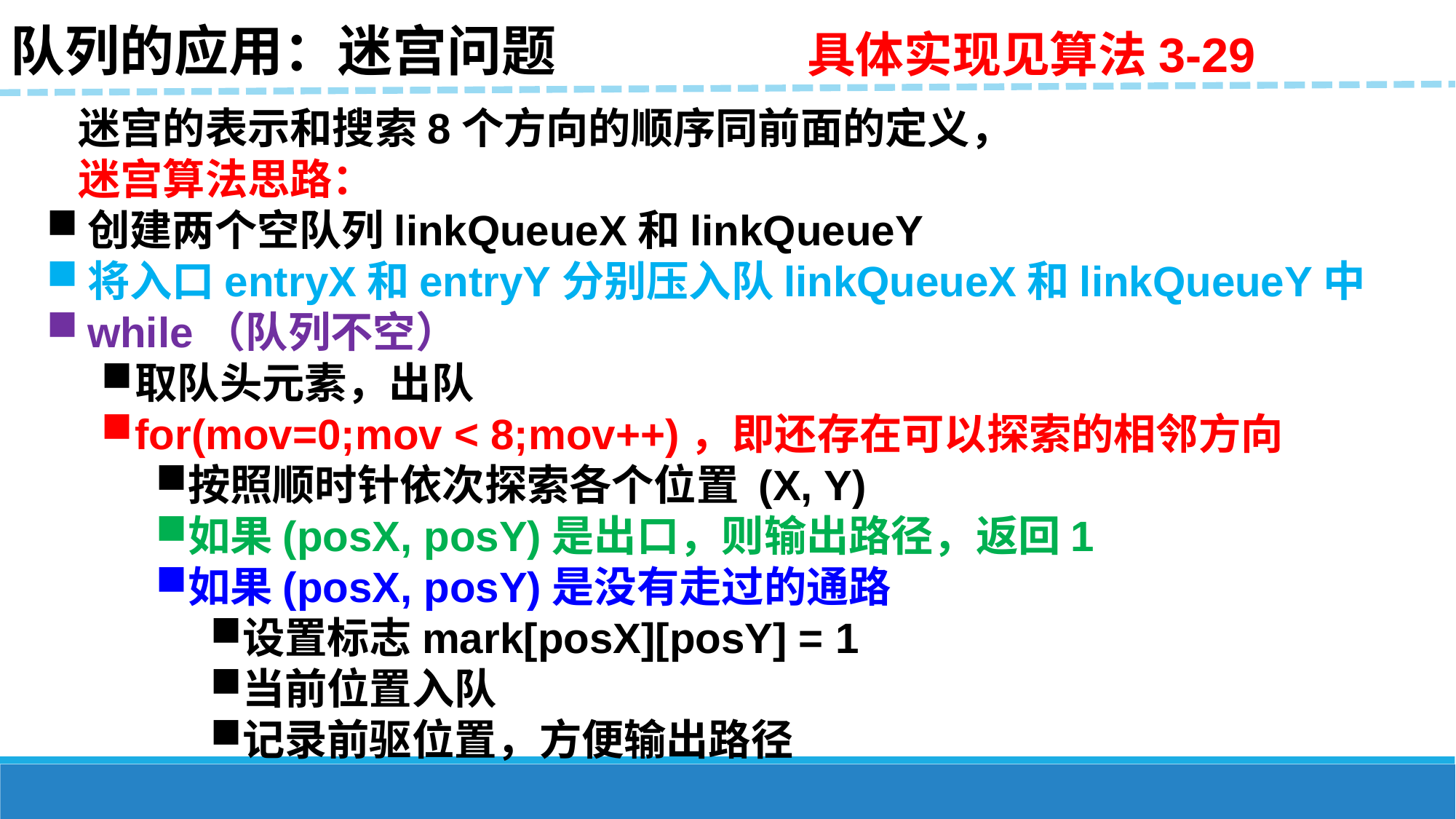

队列的应用：迷宫问题
具体实现见算法3-29
迷宫的表示和搜索8个方向的顺序同前面的定义，
迷宫算法思路：
创建两个空队列linkQueueX和linkQueueY
将入口entryX和entryY分别压入队linkQueueX和linkQueueY中
while（队列不空）
取队头元素，出队
for(mov=0;mov < 8;mov++)，即还存在可以探索的相邻方向
按照顺时针依次探索各个位置 (X, Y)
如果(posX, posY)是出口，则输出路径，返回1
如果(posX, posY)是没有走过的通路
设置标志mark[posX][posY] = 1
当前位置入队
记录前驱位置，方便输出路径